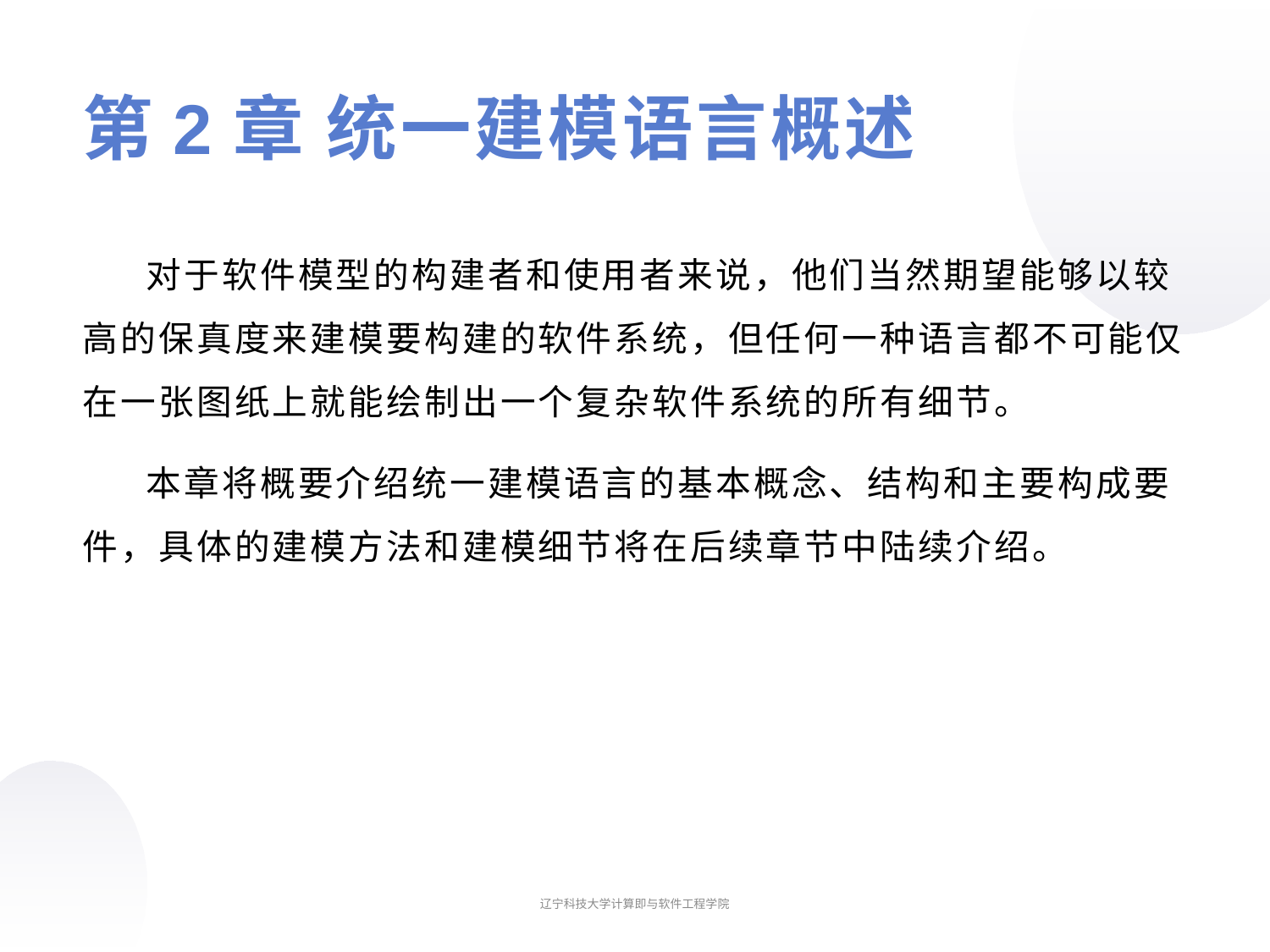

# 第2章 统一建模语言概述
对于软件模型的构建者和使用者来说，他们当然期望能够以较高的保真度来建模要构建的软件系统，但任何一种语言都不可能仅在一张图纸上就能绘制出一个复杂软件系统的所有细节。
本章将概要介绍统一建模语言的基本概念、结构和主要构成要件，具体的建模方法和建模细节将在后续章节中陆续介绍。

辽宁科技大学计算即与软件工程学院
4